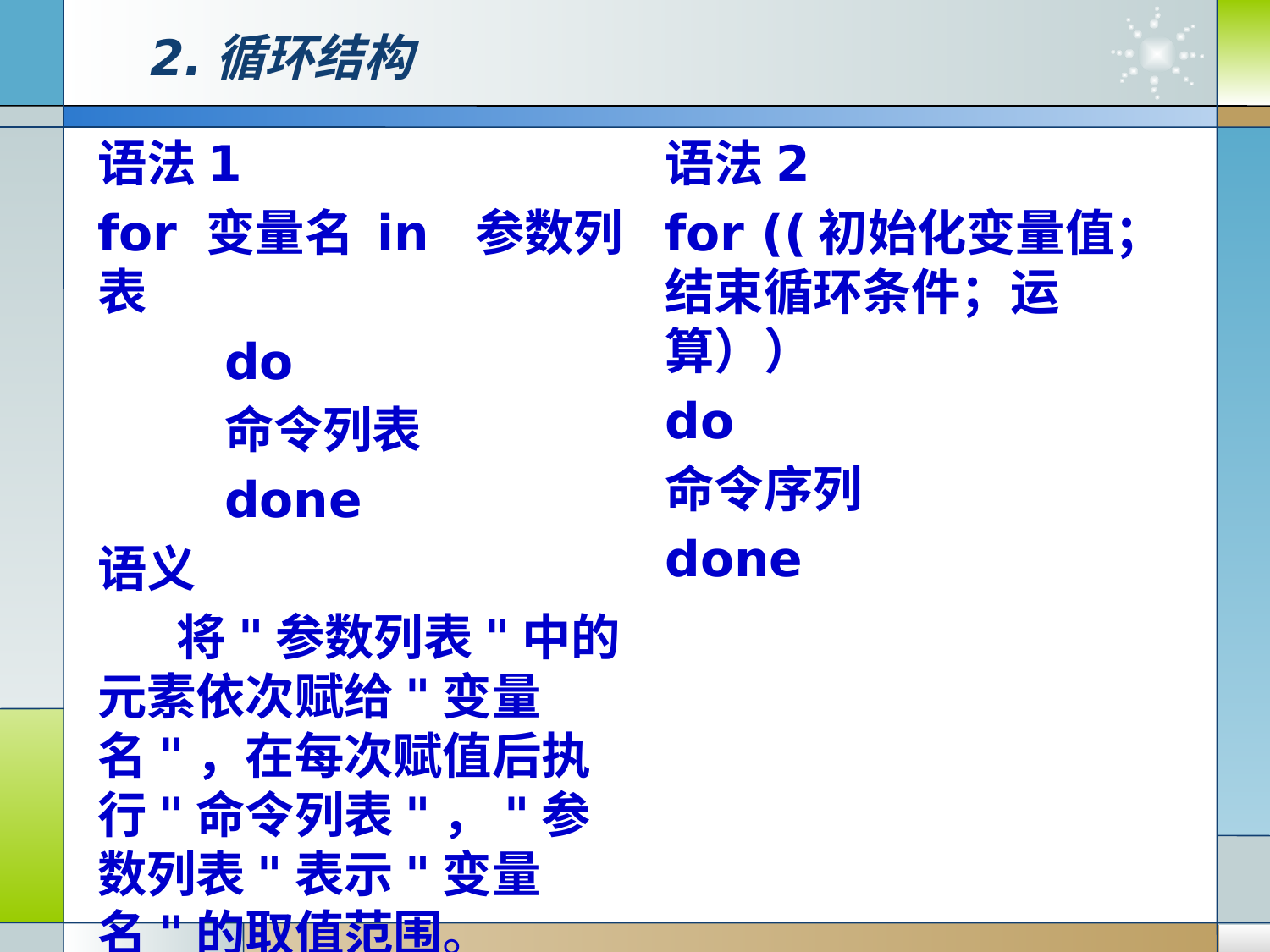

# 2.循环结构
语法1
for 变量名 in  参数列表
	do
	命令列表
	done
语义
      将"参数列表"中的元素依次赋给"变量名"，在每次赋值后执行"命令列表"，"参数列表"表示"变量名"的取值范围。

语法2
for ((初始化变量值；结束循环条件；运算））
do
命令序列
done
85